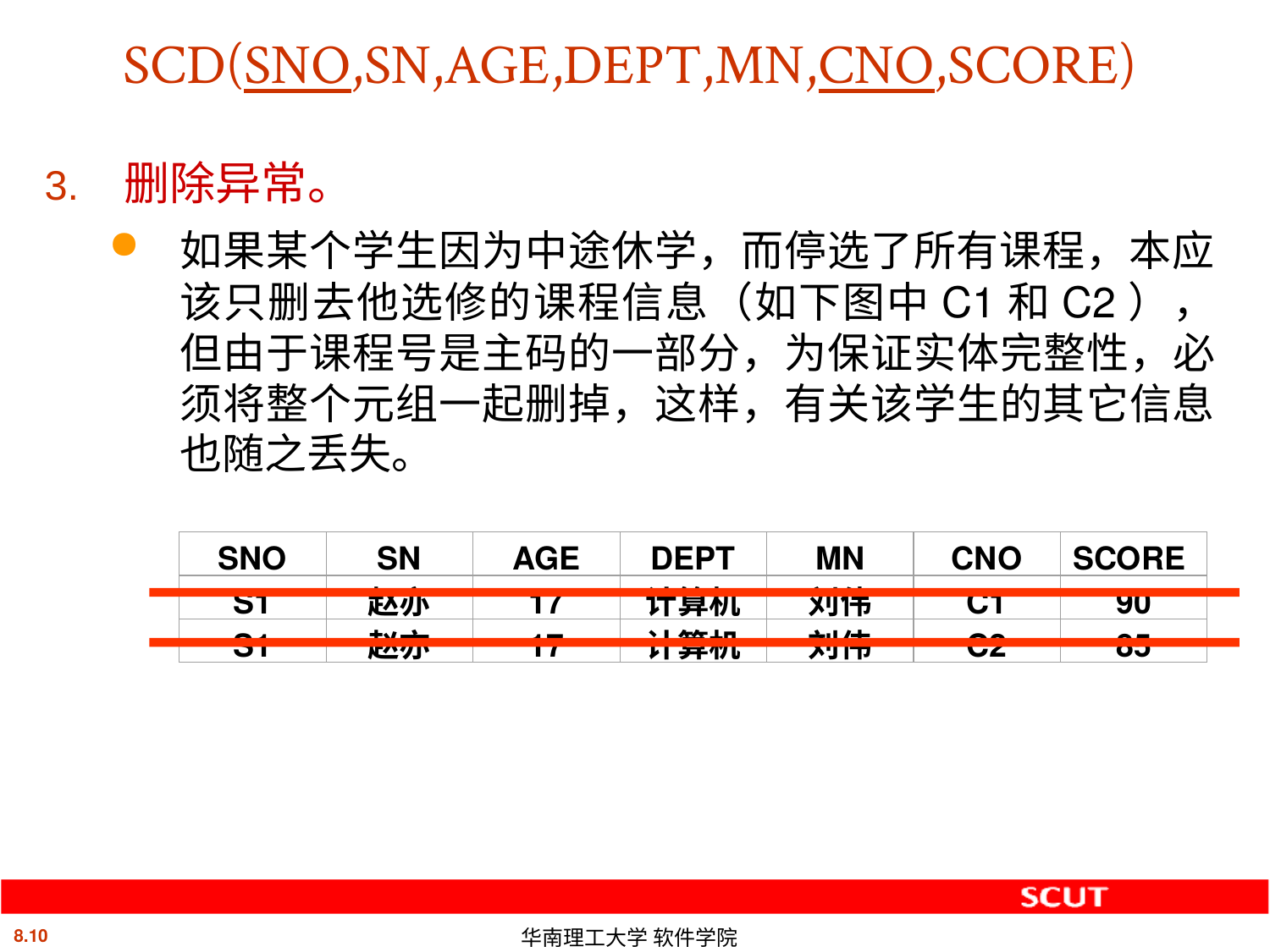

# SCD(SNO,SN,AGE,DEPT,MN,CNO,SCORE)
删除异常。
如果某个学生因为中途休学，而停选了所有课程，本应该只删去他选修的课程信息（如下图中C1和C2），但由于课程号是主码的一部分，为保证实体完整性，必须将整个元组一起删掉，这样，有关该学生的其它信息也随之丢失。

SNO

SN

AGE

DEPT

MN

CNO

SCORE

S1

赵亦

17

计算机

刘伟

C1

90

S1

赵亦

17

计算机

刘伟

C2

85